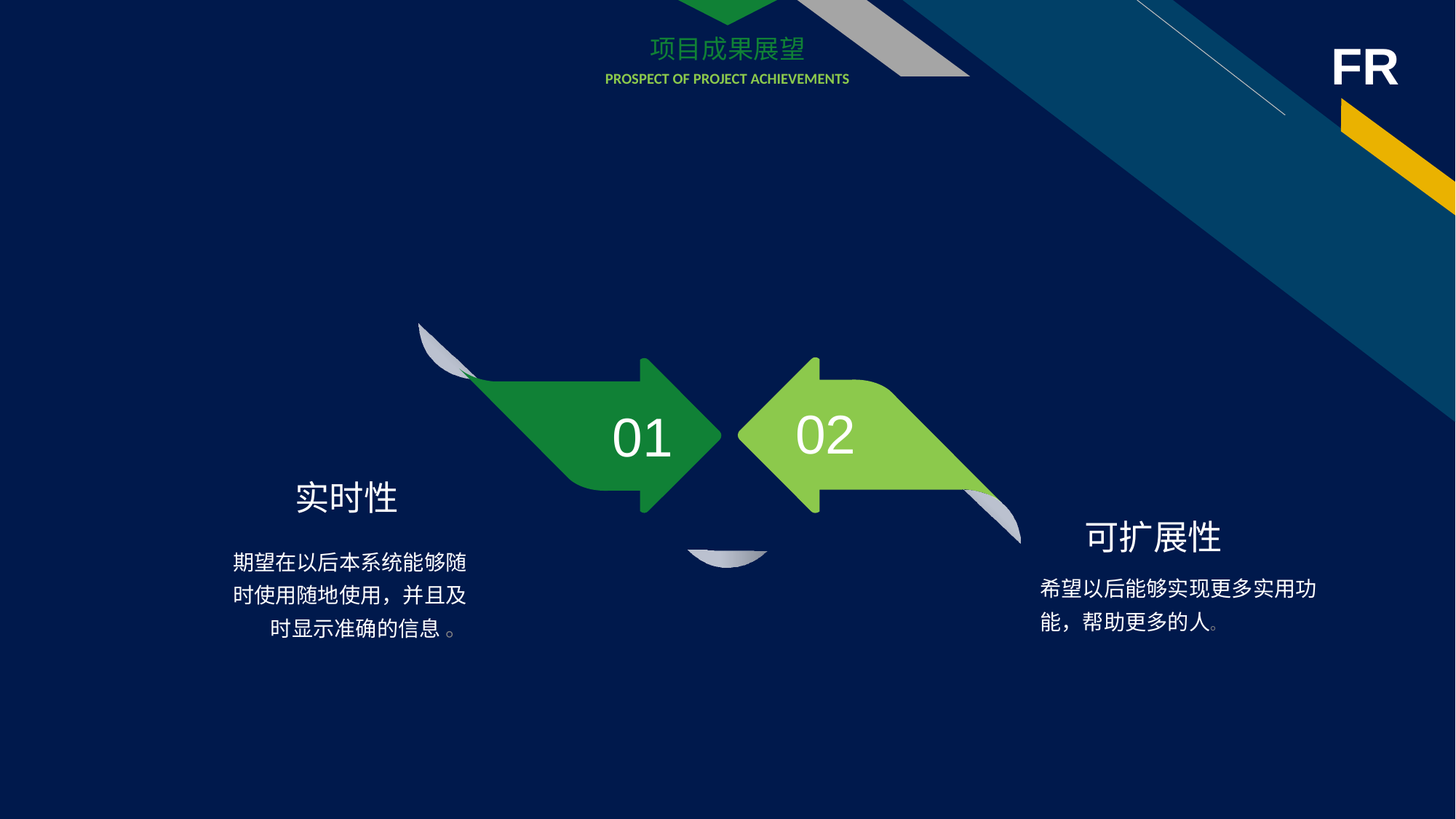

项目成果展望
PROSPECT OF PROJECT ACHIEVEMENTS

02
01
实时性

可扩展性

期望在以后本系统能够随时使用随地使用，并且及时显示准确的信息 。
希望以后能够实现更多实用功能，帮助更多的人。